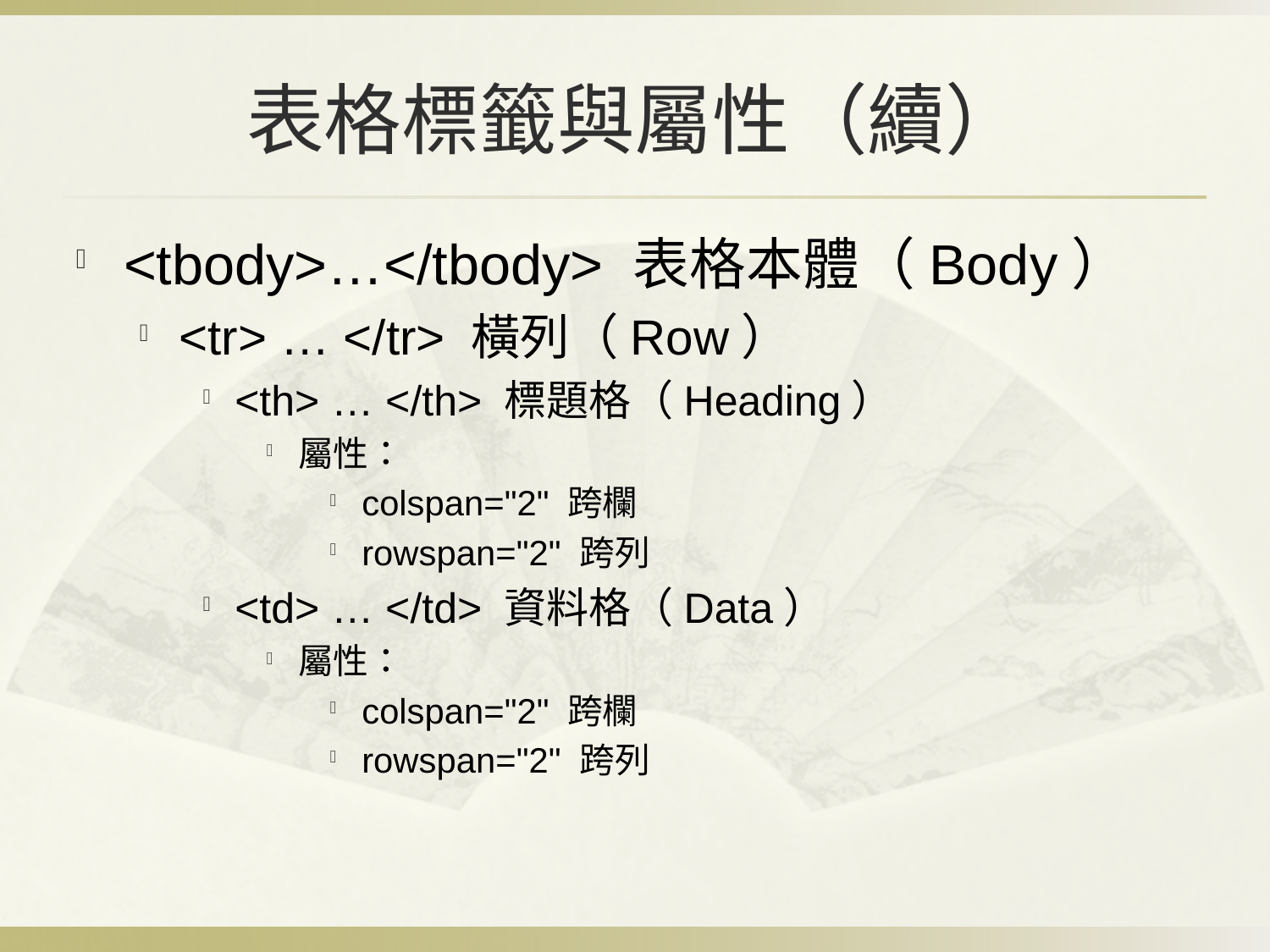

# 表格標籤與屬性（續）
<tbody>…</tbody> 表格本體（Body）
<tr> … </tr> 橫列（Row）
<th> … </th> 標題格（Heading）
屬性：
colspan="2" 跨欄
rowspan="2" 跨列
<td> … </td> 資料格（Data）
屬性：
colspan="2" 跨欄
rowspan="2" 跨列